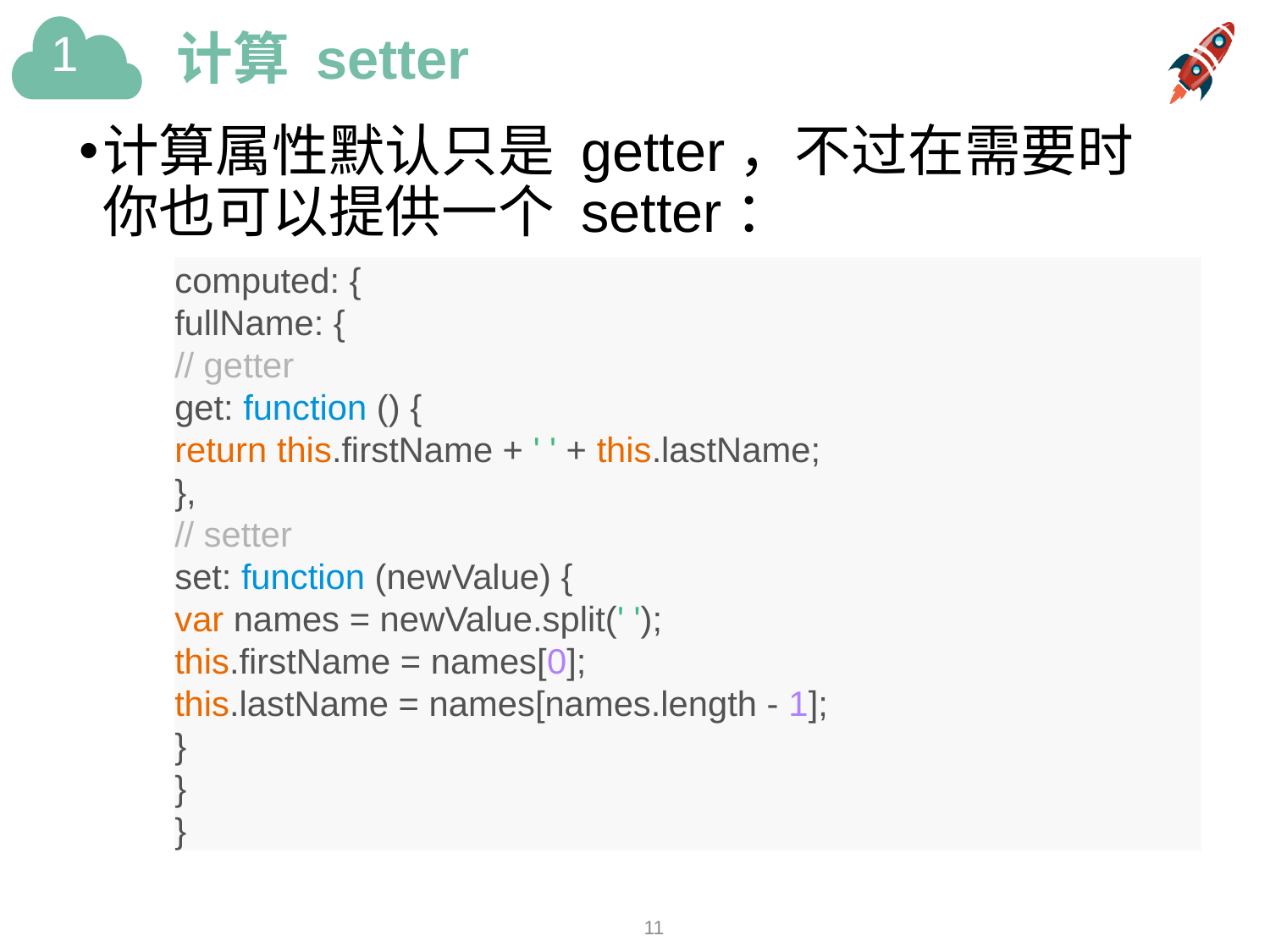

# 计算 setter
计算属性默认只是 getter，不过在需要时你也可以提供一个 setter：
computed: {
fullName: {
// getter
get: function () {
return this.firstName + ' ' + this.lastName;
},
// setter
set: function (newValue) {
var names = newValue.split(' ');
this.firstName = names[0];
this.lastName = names[names.length - 1];
}
}
}
11